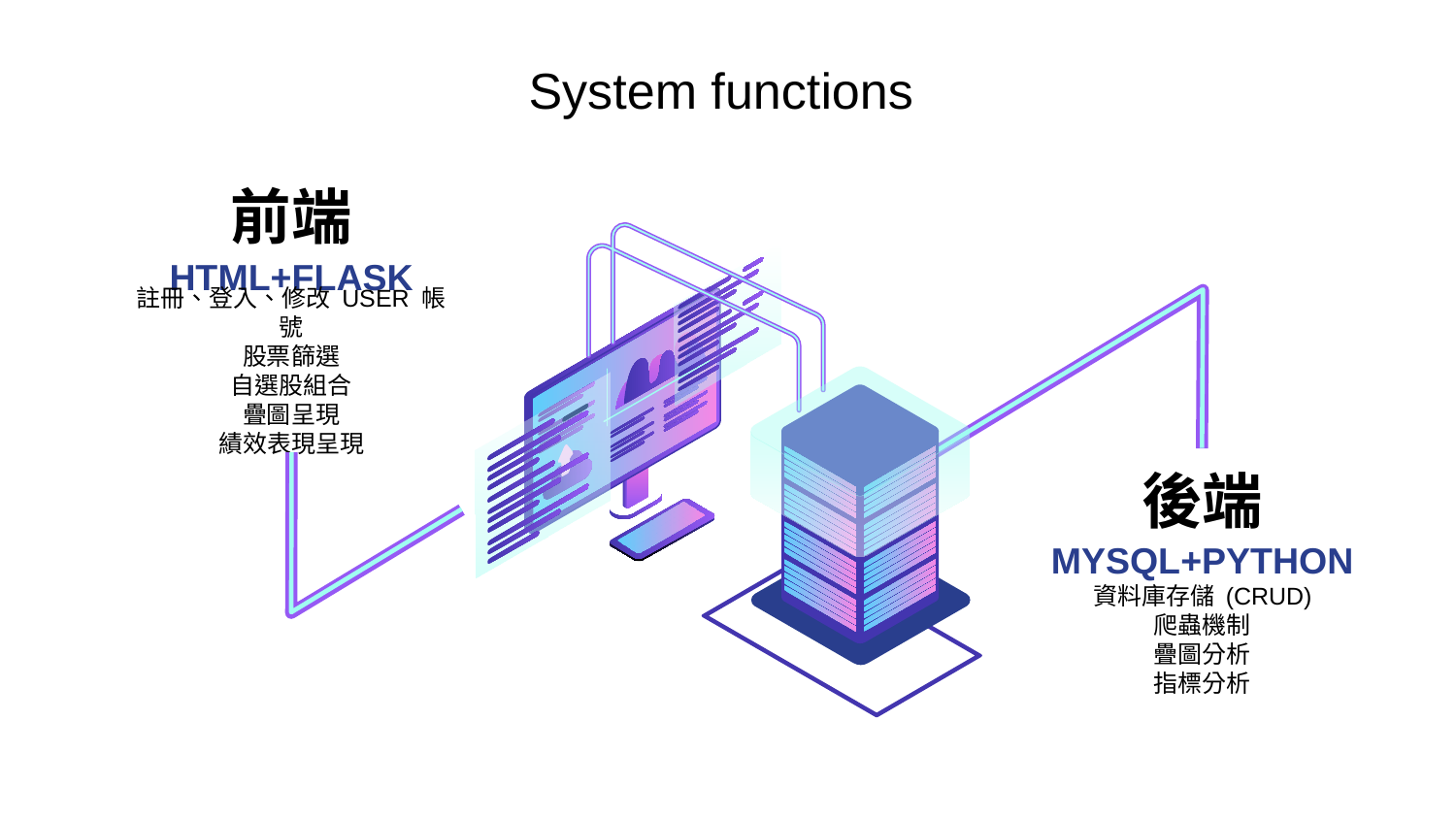

# System functions
前端

HTML+FLASK
註冊、登入、修改 USER 帳號
股票篩選
自選股組合
疊圖呈現
績效表現呈現

後端
MYSQL+PYTHON
資料庫存儲 (CRUD)
爬蟲機制
疊圖分析
指標分析